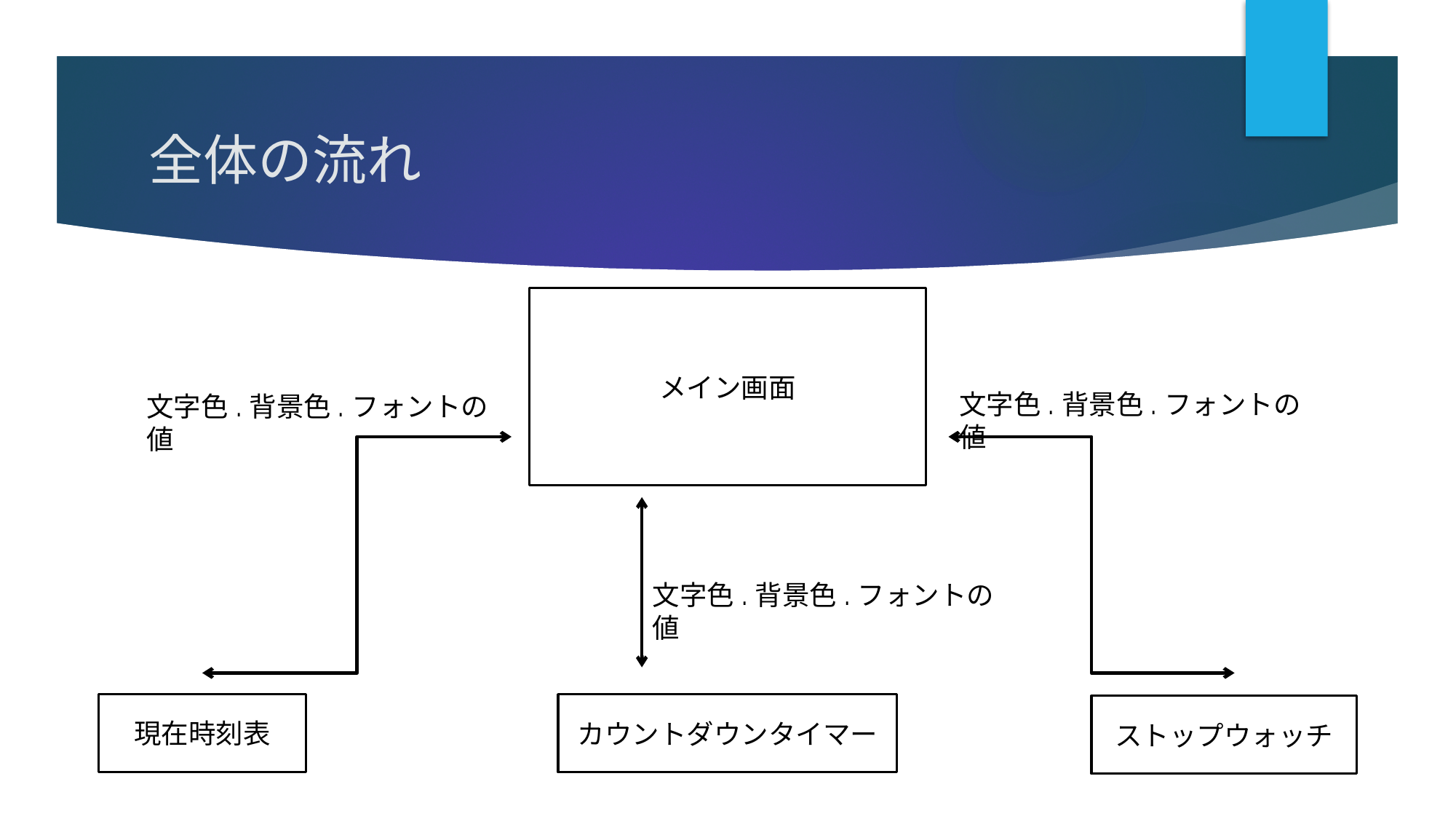

# 全体の流れ
メイン画面
文字色.背景色.フォントの値
文字色.背景色.フォントの値
文字色.背景色.フォントの値
現在時刻表
カウントダウンタイマー
ストップウォッチ